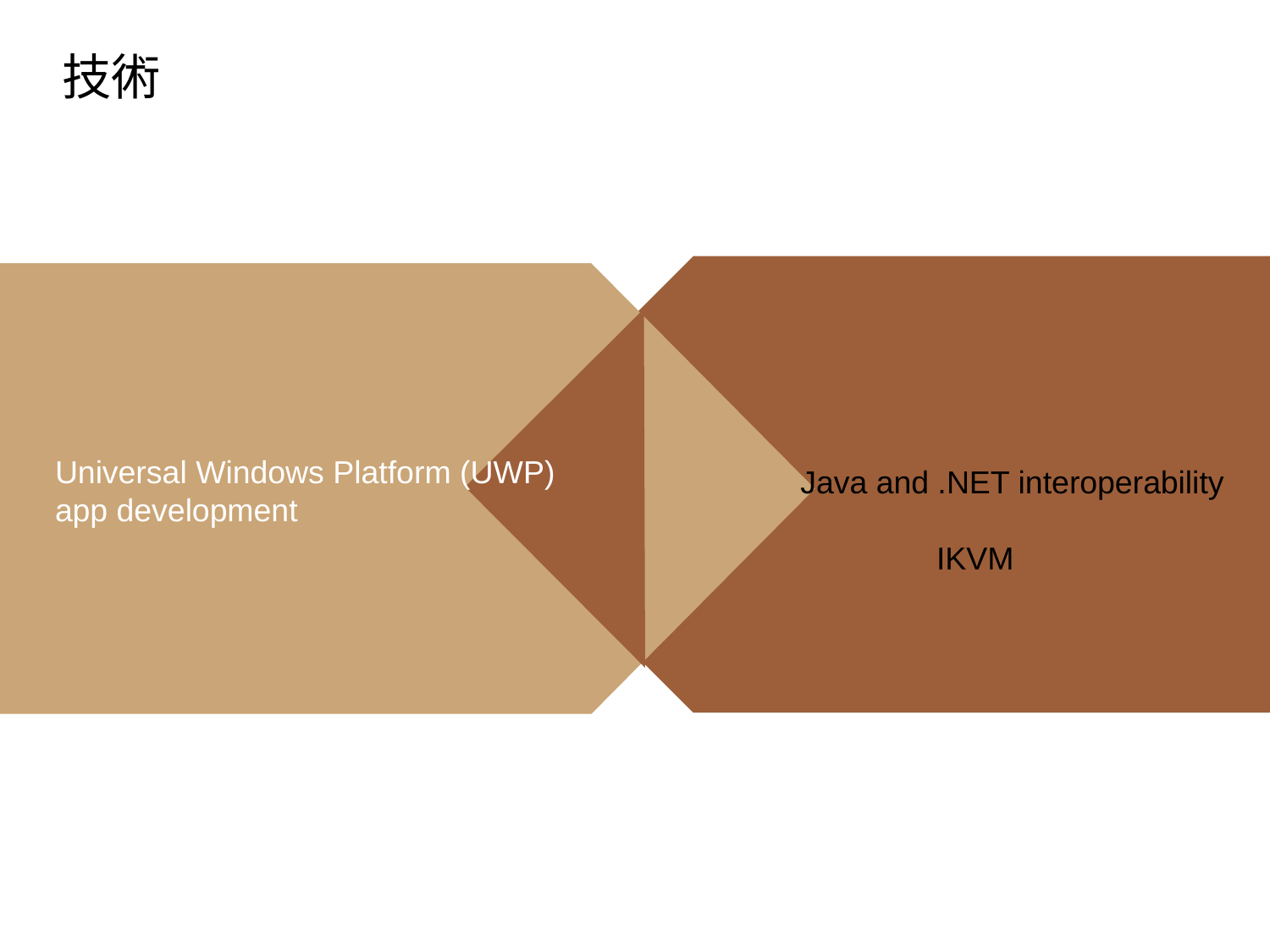

技術

点击添加文本

点击添加文本
Universal Windows Platform (UWP)
app development
Java and .NET interoperability

	 IKVM
点击添加文本
点击添加文本